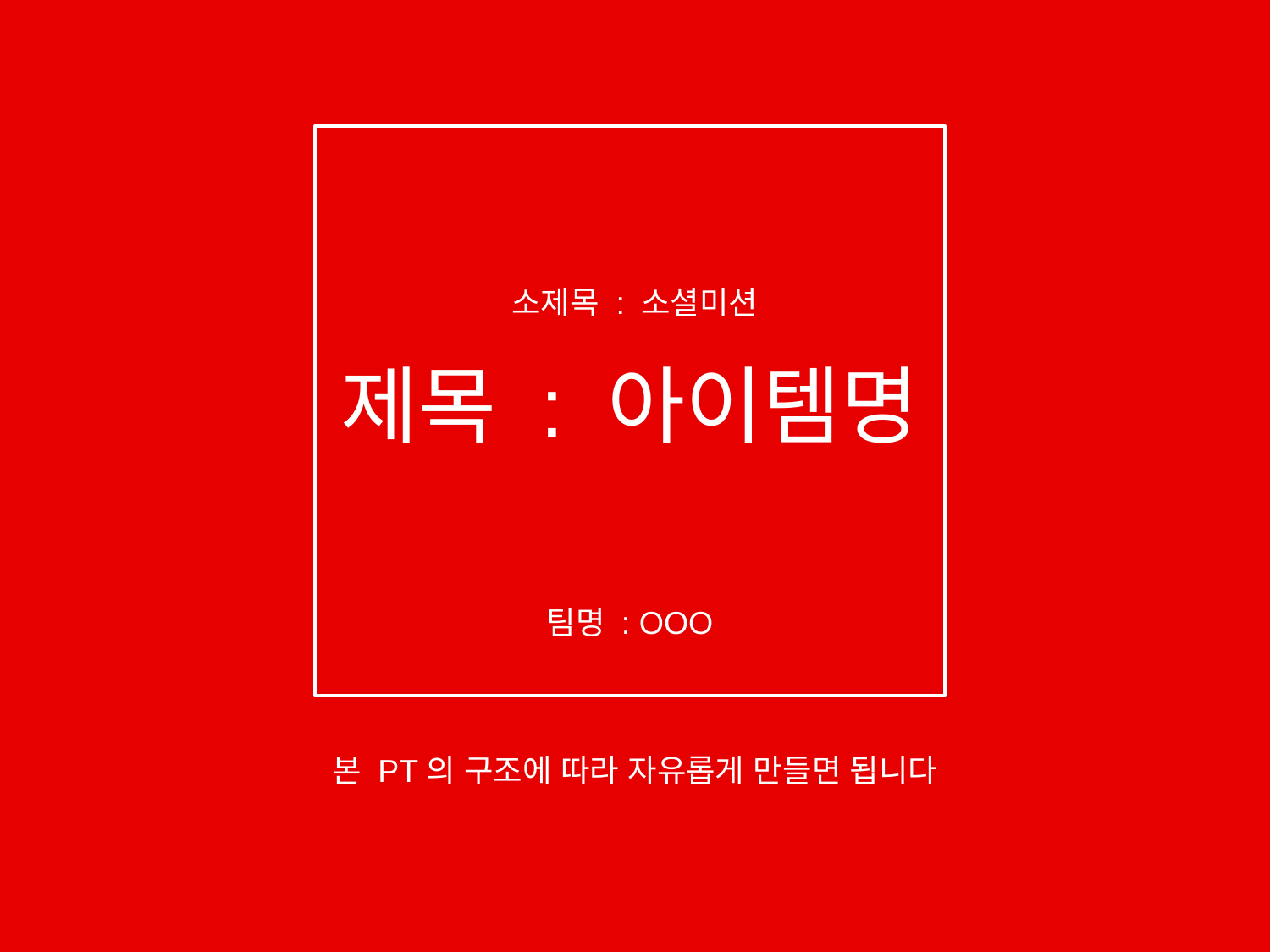

소제목 : 소셜미션
제목 : 아이템명
팀명 : OOO
본 PT의 구조에 따라 자유롭게 만들면 됩니다